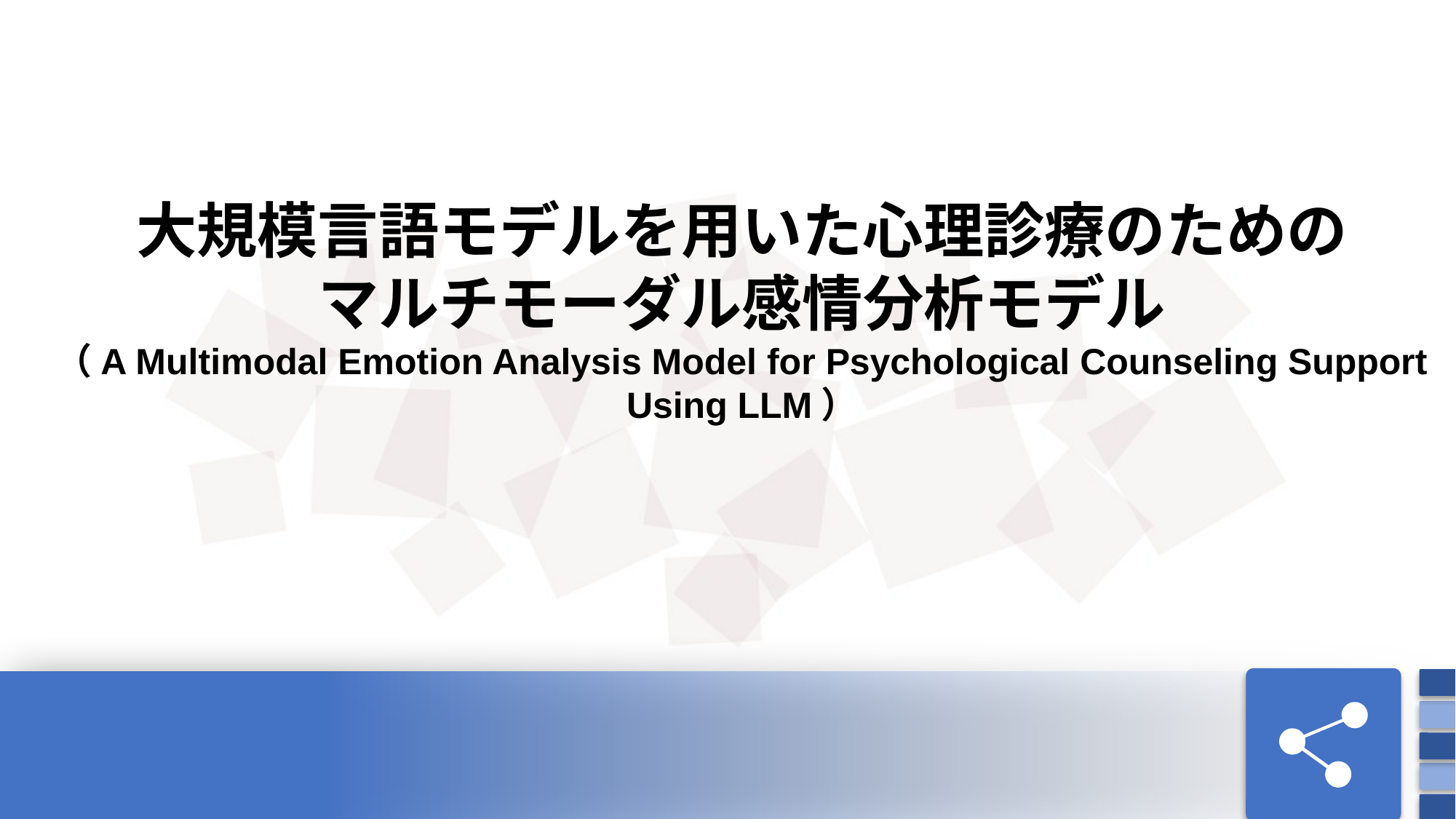

大規模言語モデルを用いた心理診療のための
マルチモーダル感情分析モデル
（A Multimodal Emotion Analysis Model for Psychological Counseling Support Using LLM）